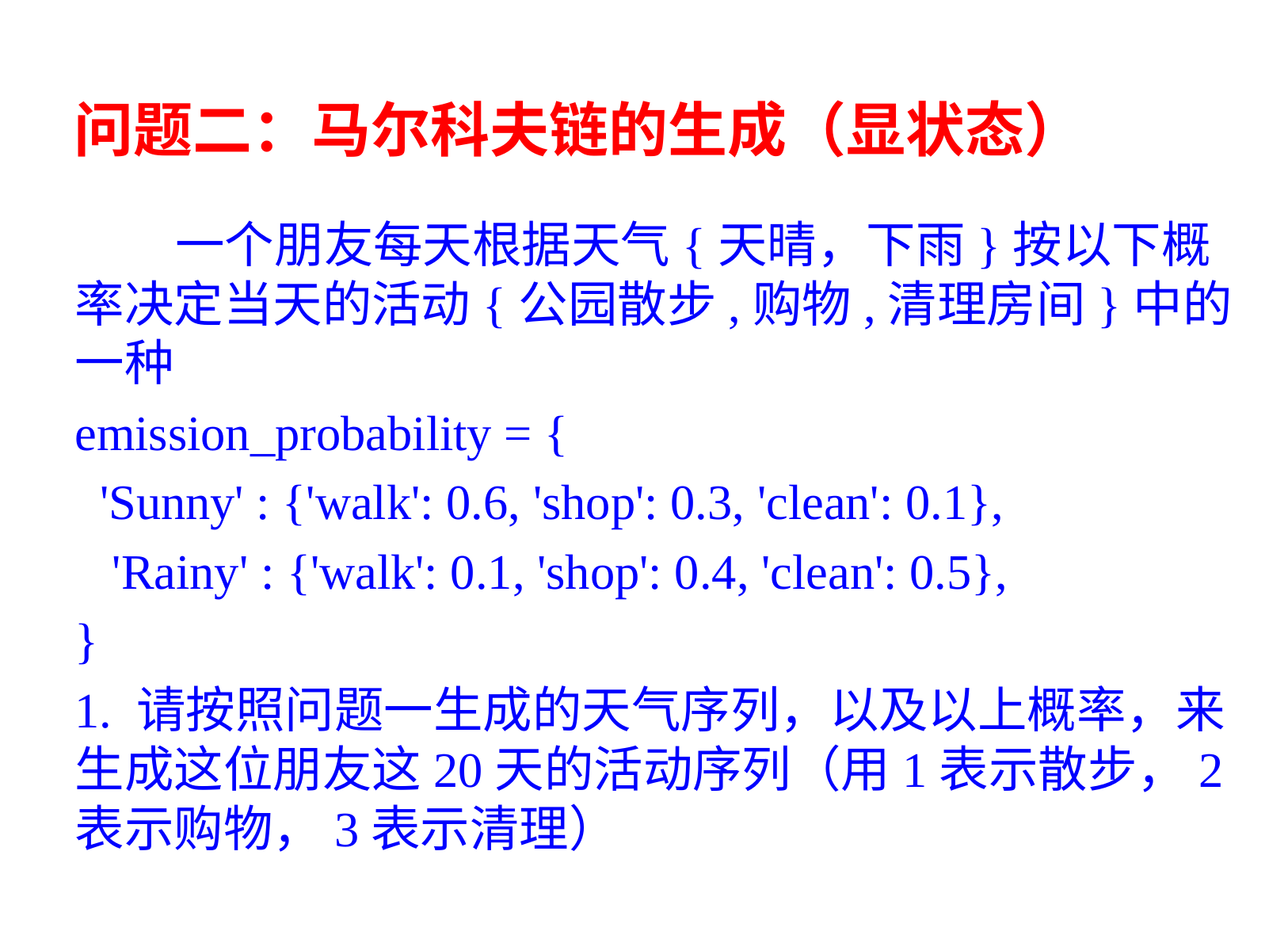

# 问题二：马尔科夫链的生成（显状态）
        一个朋友每天根据天气{天晴，下雨}按以下概率决定当天的活动{公园散步,购物,清理房间}中的一种
emission_probability = {
  'Sunny' : {'walk': 0.6, 'shop': 0.3, 'clean': 0.1},
   'Rainy' : {'walk': 0.1, 'shop': 0.4, 'clean': 0.5},
}
1. 请按照问题一生成的天气序列，以及以上概率，来生成这位朋友这20天的活动序列（用1表示散步，2表示购物，3表示清理）